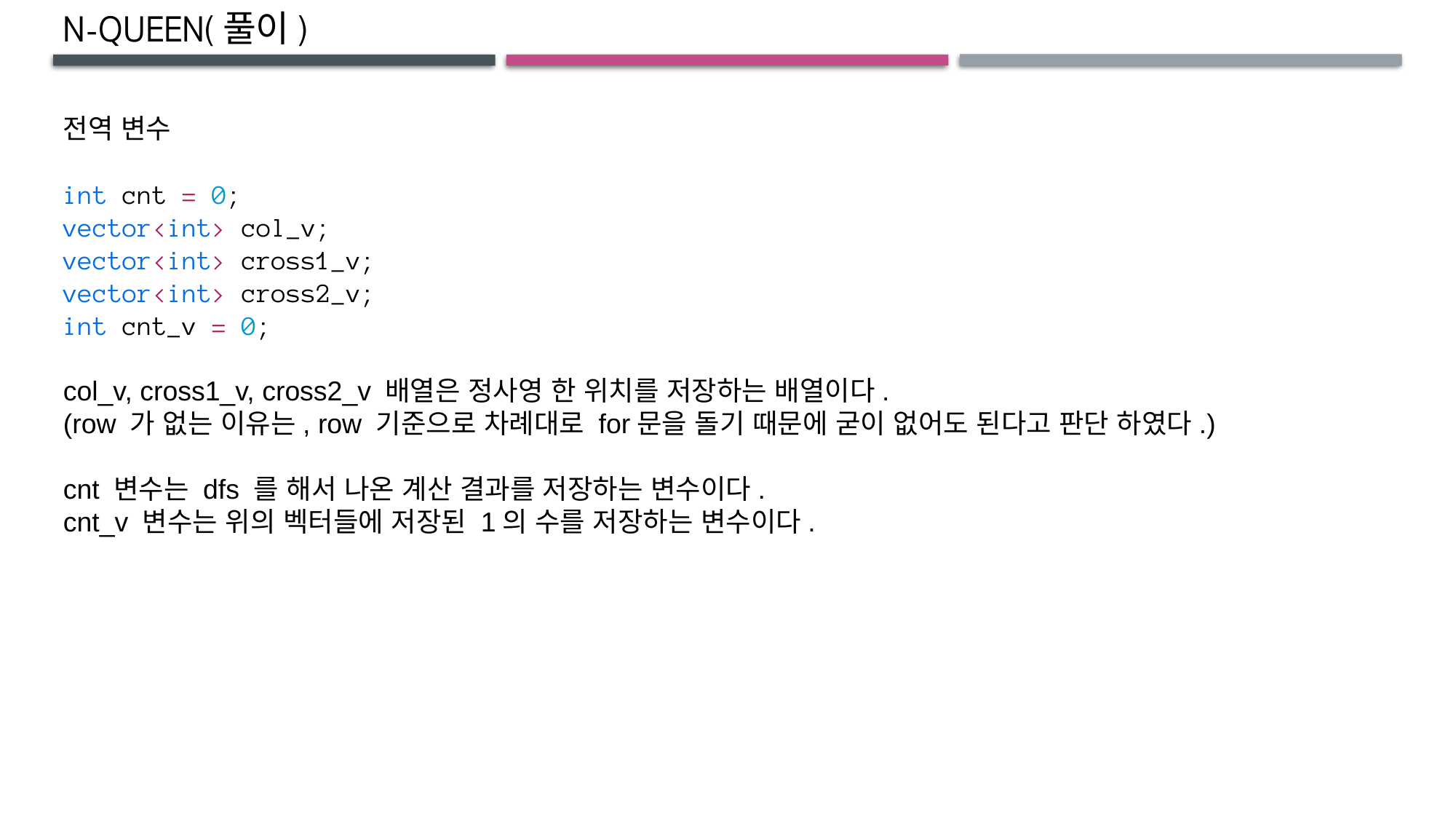

N-QUEEN(풀이)
전역 변수

int cnt = 0;
vector<int> col_v;
vector<int> cross1_v;
vector<int> cross2_v;
int cnt_v = 0;

col_v, cross1_v, cross2_v 배열은 정사영 한 위치를 저장하는 배열이다.
(row 가 없는 이유는, row 기준으로 차례대로 for문을 돌기 때문에 굳이 없어도 된다고 판단 하였다.)

cnt 변수는 dfs 를 해서 나온 계산 결과를 저장하는 변수이다.
cnt_v 변수는 위의 벡터들에 저장된 1의 수를 저장하는 변수이다.